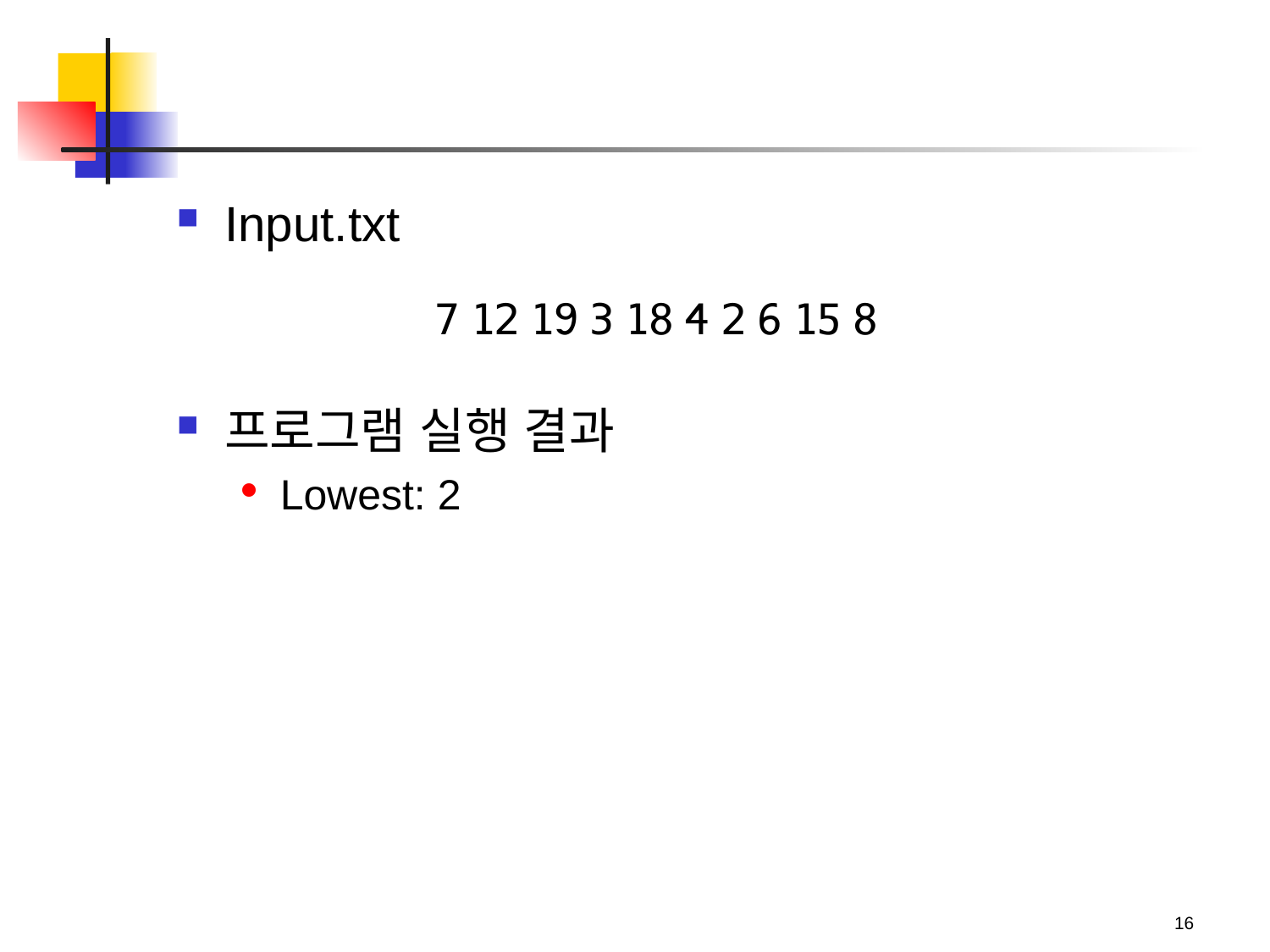

#
Input.txt

프로그램 실행 결과
Lowest: 2
7 12 19 3 18 4 2 6 15 8
16